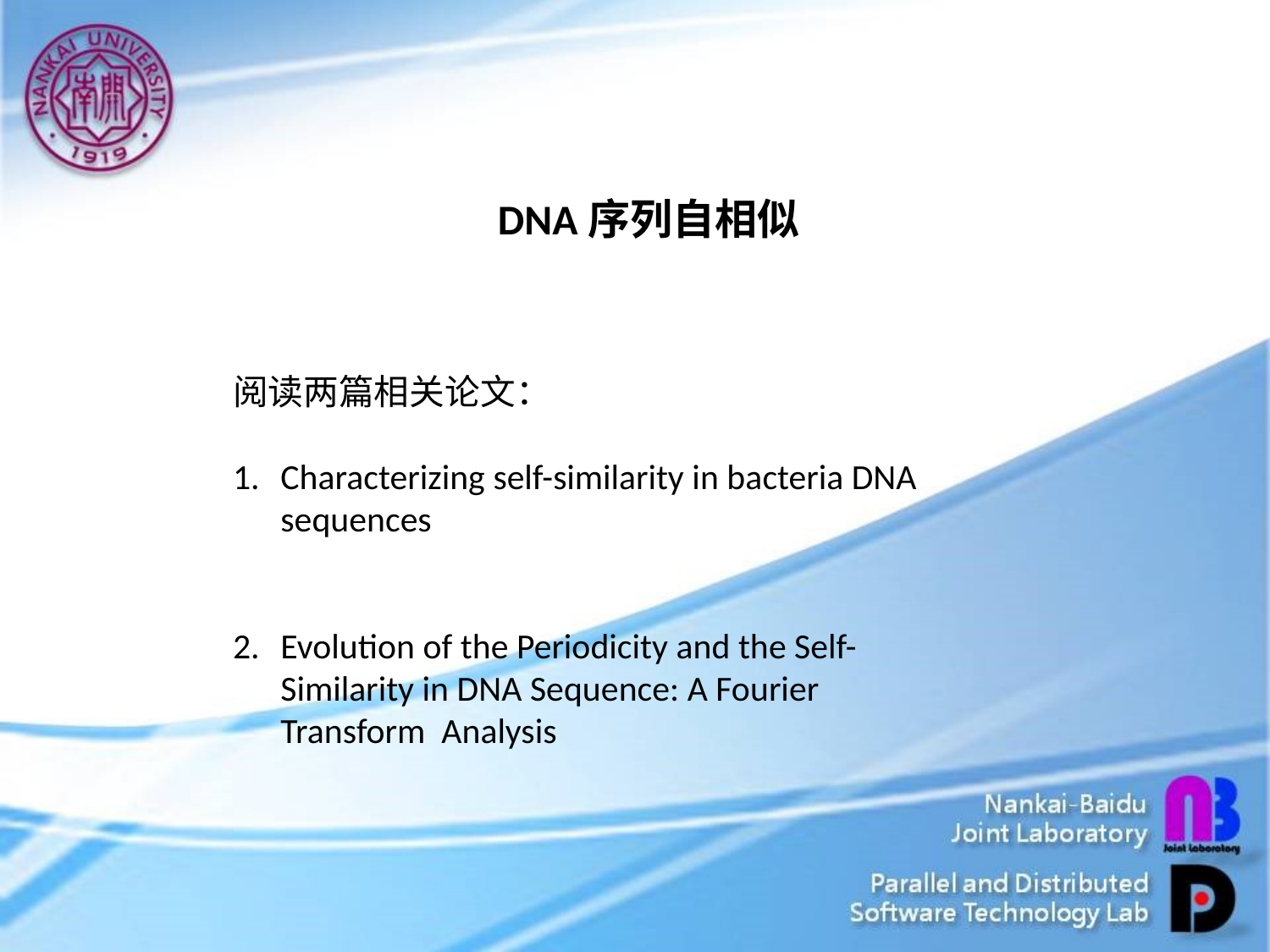

DNA序列自相似
阅读两篇相关论文：

Characterizing self-similarity in bacteria DNA sequences

Evolution of the Periodicity and the Self-Similarity in DNA Sequence: A Fourier Transform  Analysis